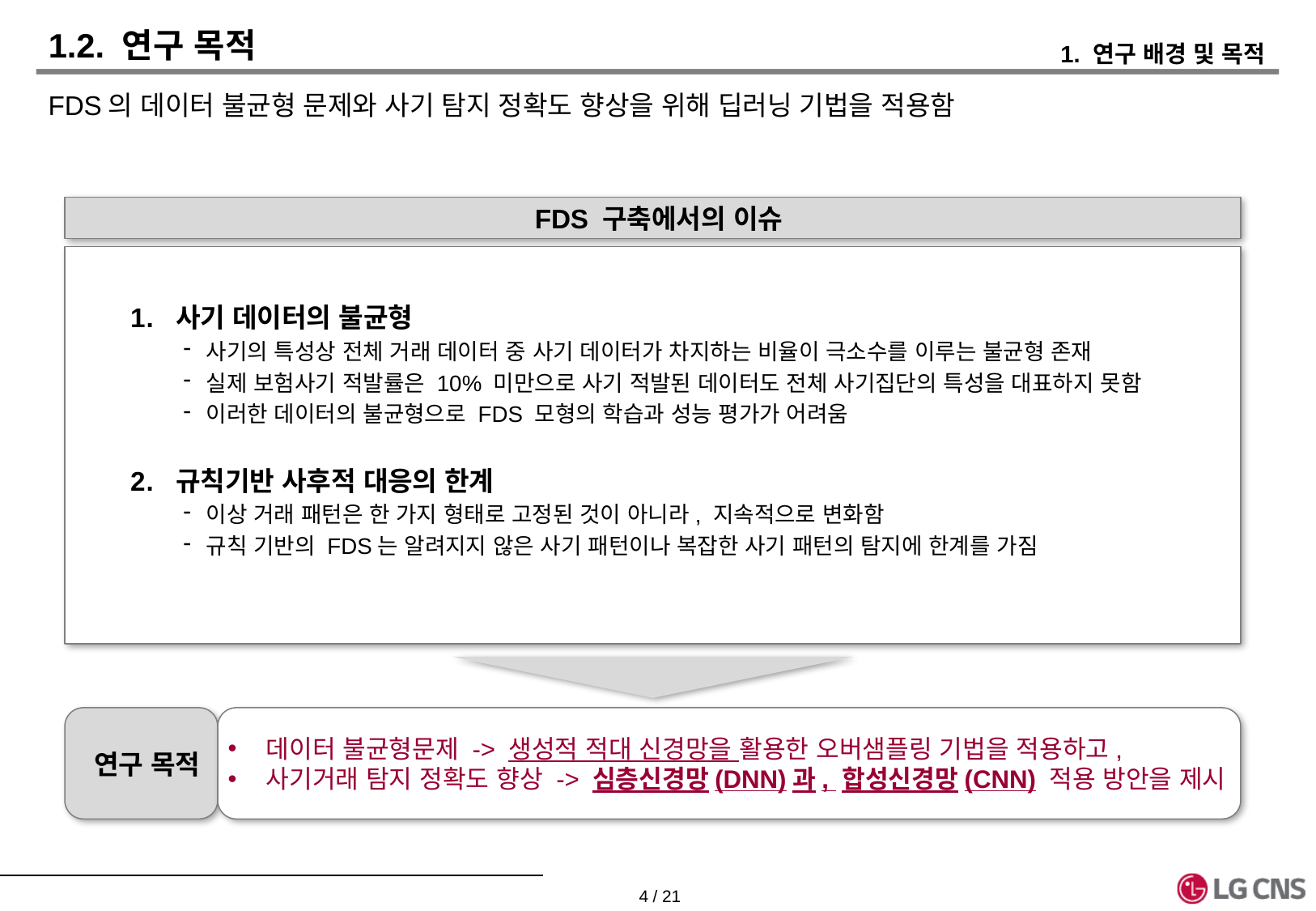

# 1.2. 연구 목적
1. 연구 배경 및 목적
FDS의 데이터 불균형 문제와 사기 탐지 정확도 향상을 위해 딥러닝 기법을 적용함
FDS 구축에서의 이슈
사기 데이터의 불균형
사기의 특성상 전체 거래 데이터 중 사기 데이터가 차지하는 비율이 극소수를 이루는 불균형 존재
실제 보험사기 적발률은 10% 미만으로 사기 적발된 데이터도 전체 사기집단의 특성을 대표하지 못함
이러한 데이터의 불균형으로 FDS 모형의 학습과 성능 평가가 어려움

규칙기반 사후적 대응의 한계
이상 거래 패턴은 한 가지 형태로 고정된 것이 아니라, 지속적으로 변화함
규칙 기반의 FDS는 알려지지 않은 사기 패턴이나 복잡한 사기 패턴의 탐지에 한계를 가짐

데이터 불균형문제 -> 생성적 적대 신경망을 활용한 오버샘플링 기법을 적용하고,
사기거래 탐지 정확도 향상 -> 심층신경망(DNN)과, 합성신경망(CNN) 적용 방안을 제시

연구 목적